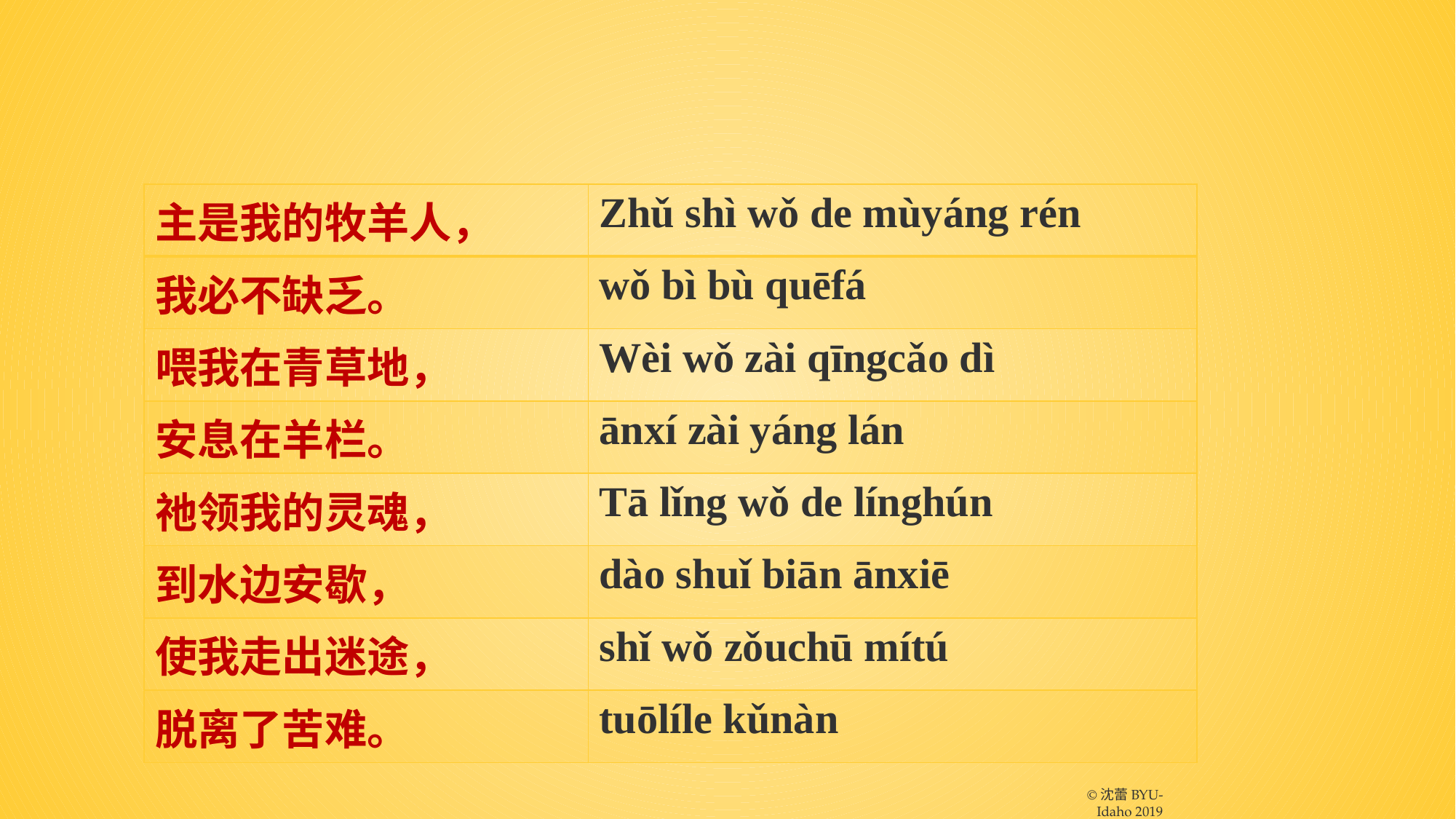

#
| 主是我的牧羊人， | Zhǔ shì wǒ de mùyáng rén |
| --- | --- |
| 我必不缺乏。 | wǒ bì bù quēfá |
| 喂我在青草地， | Wèi wǒ zài qīngcǎo dì |
| 安息在羊栏。 | ānxí zài yáng lán |
| 祂领我的灵魂， | Tā lǐng wǒ de línghún |
| 到水边安歇， | dào shuǐ biān ānxiē |
| 使我走出迷途， | shǐ wǒ zǒuchū mítú |
| 脱离了苦难。 | tuōlíle kǔnàn |
©沈蕾BYU-Idaho 2019